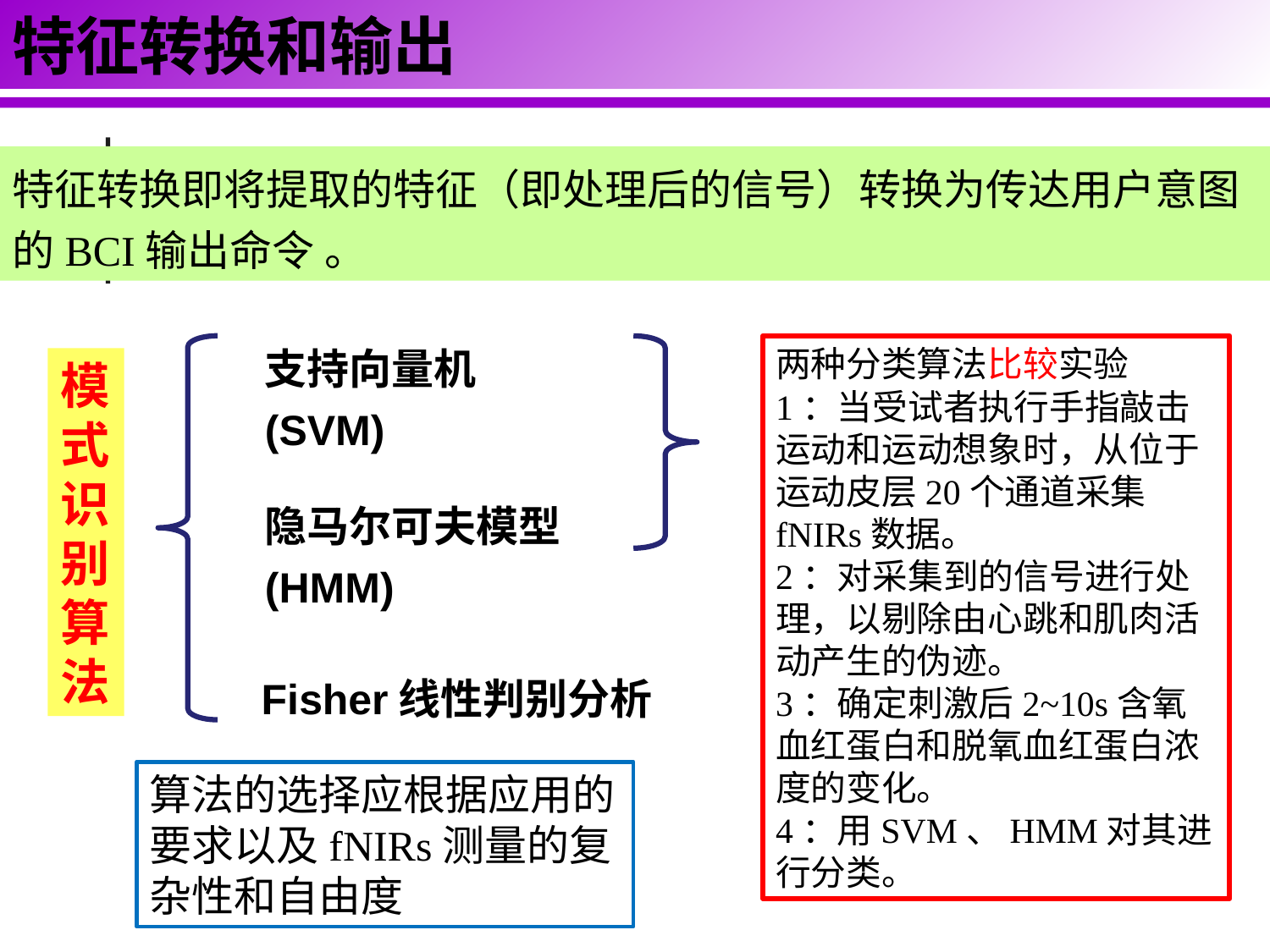

特征转换和输出

特征转换即将提取的特征（即处理后的信号）转换为传达用户意图的BCI输出命令 。
支持向量机
(SVM)

两种分类算法比较实验
1：当受试者执行手指敲击运动和运动想象时，从位于运动皮层20个通道采集fNIRs数据。
2：对采集到的信号进行处理，以剔除由心跳和肌肉活动产生的伪迹。
3：确定刺激后2~10s含氧血红蛋白和脱氧血红蛋白浓度的变化。
4：用SVM、HMM对其进行分类。
模式识别算法
隐马尔可夫模型
(HMM)
Fisher线性判别分析
算法的选择应根据应用的要求以及fNIRs测量的复杂性和自由度